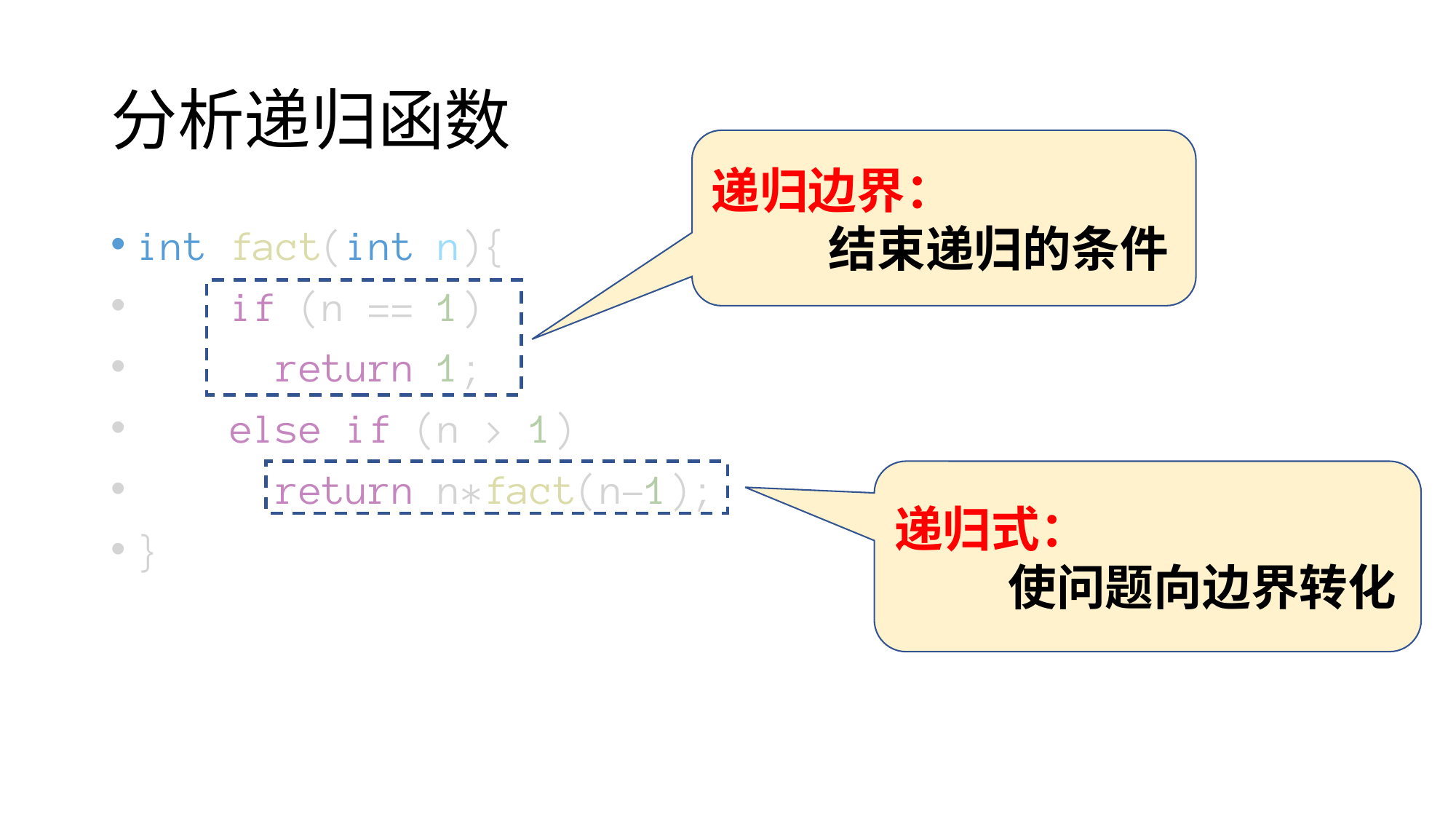

# 分析递归函数
递归边界：
	结束递归的条件
int fact(int n){
    if (n == 1)
      return 1;
    else if (n > 1)
      return n*fact(n-1);
}

递归式：
	使问题向边界转化